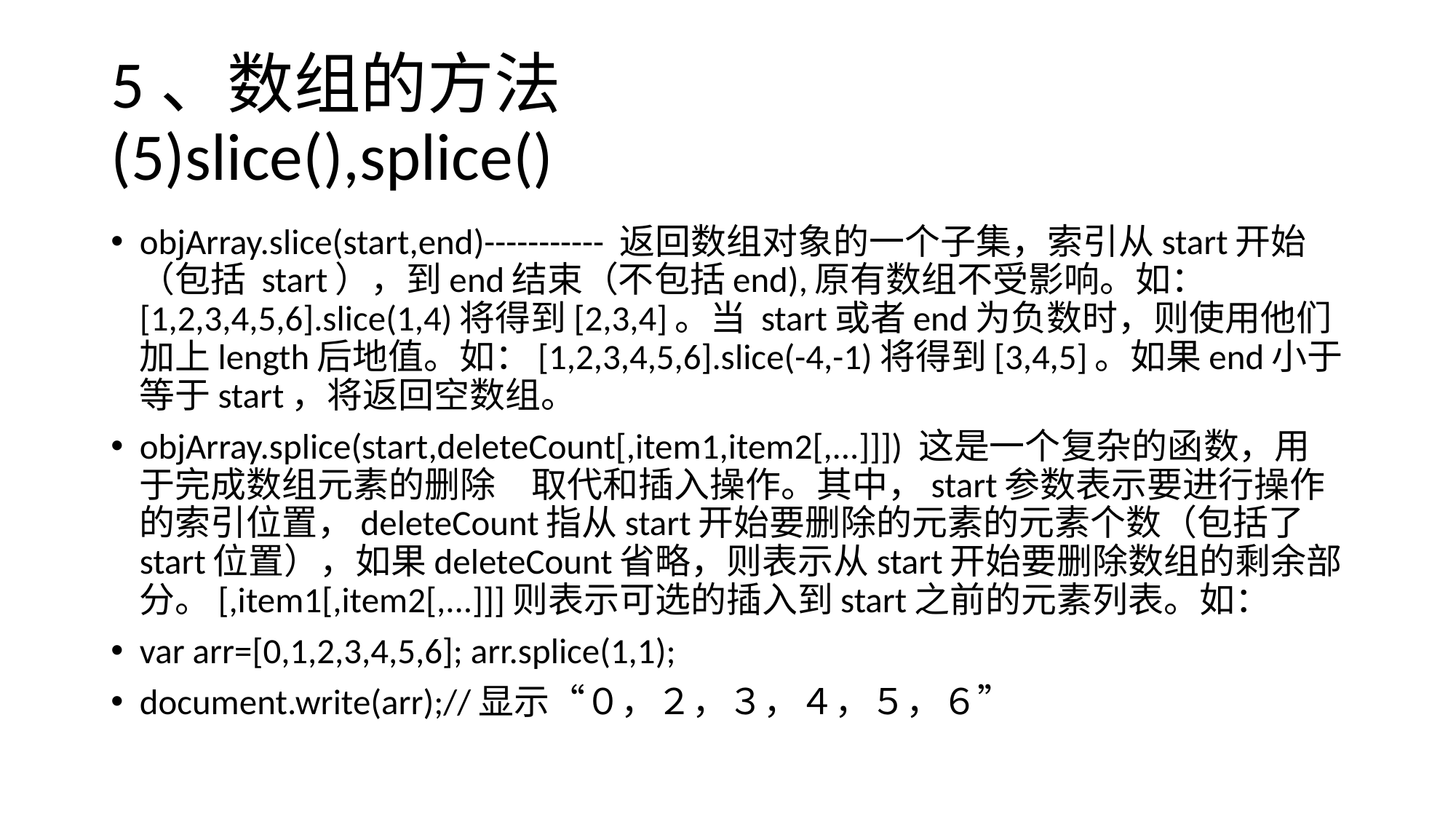

# 5、数组的方法 (5)slice(),splice()
objArray.slice(start,end)----------- 返回数组对象的一个子集，索引从start开始（包括 start），到end结束（不包括end),原有数组不受影响。如：[1,2,3,4,5,6].slice(1,4)将得到[2,3,4]。当 start或者end为负数时，则使用他们加上length后地值。如：[1,2,3,4,5,6].slice(-4,-1)将得到[3,4,5]。如果end小于等于start，将返回空数组。
objArray.splice(start,deleteCount[,item1,item2[,...]]]) 这是一个复杂的函数，用于完成数组元素的删除　取代和插入操作。其中，start参数表示要进行操作的索引位置，deleteCount指从start开始要删除的元素的元素个数（包括了start位置），如果deleteCount省略，则表示从start开始要删除数组的剩余部分。[,item1[,item2[,...]]]则表示可选的插入到start之前的元素列表。如：
var arr=[0,1,2,3,4,5,6]; arr.splice(1,1);
document.write(arr);//显示“０，２，３，４，５，６”